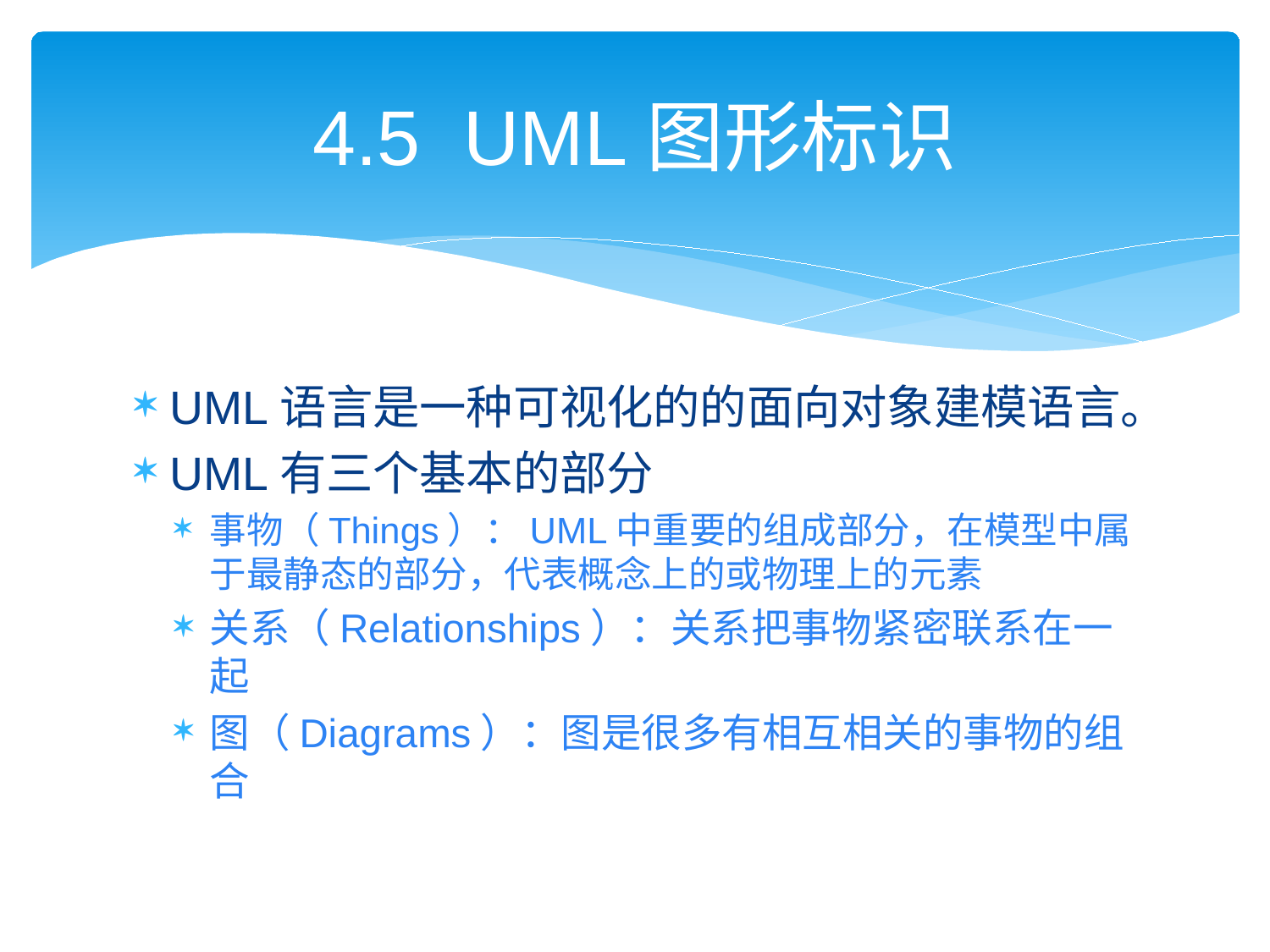

# 4.5  UML图形标识
UML语言是一种可视化的的面向对象建模语言。
UML有三个基本的部分
事物（Things）：UML中重要的组成部分，在模型中属于最静态的部分，代表概念上的或物理上的元素
关系（Relationships）：关系把事物紧密联系在一起
图（Diagrams）：图是很多有相互相关的事物的组合